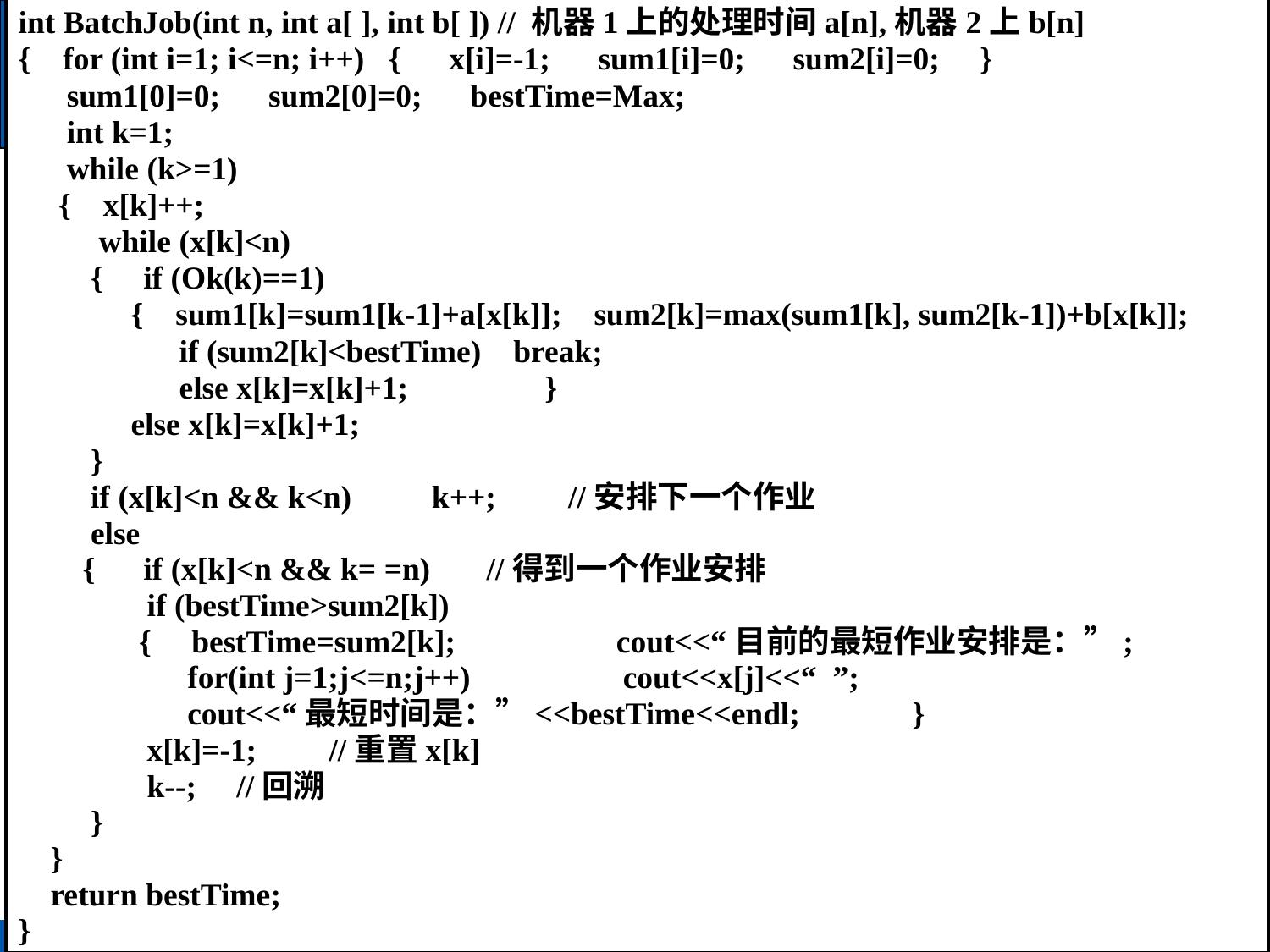

int BatchJob(int n, int a[ ], int b[ ]) // 机器1上的处理时间a[n],机器2上b[n]
{    for (int i=1; i<=n; i++)   {      x[i]=-1;      sum1[i]=0;      sum2[i]=0;     }
      sum1[0]=0;      sum2[0]=0;      bestTime=Max;
      int k=1;
      while (k>=1)
     {    x[k]++;
          while (x[k]<n)
         {     if (Ok(k)==1)
              {    sum1[k]=sum1[k-1]+a[x[k]];    sum2[k]=max(sum1[k], sum2[k-1])+b[x[k]];
                    if (sum2[k]<bestTime)    break;
                    else x[k]=x[k]+1;                 }
              else x[k]=x[k]+1;
         }
         if (x[k]<n && k<n)          k++;         //安排下一个作业
         else
        {      if (x[k]<n && k= =n)       //得到一个作业安排
                if (bestTime>sum2[k])
               {     bestTime=sum2[k];                    cout<<“目前的最短作业安排是：”;
                     for(int j=1;j<=n;j++)                   cout<<x[j]<<“  ”;
                     cout<<“最短时间是：”<<bestTime<<endl;              }
                x[k]=-1;         //重置x[k]
                k--;     //回溯
         }
    }
    return bestTime;
}